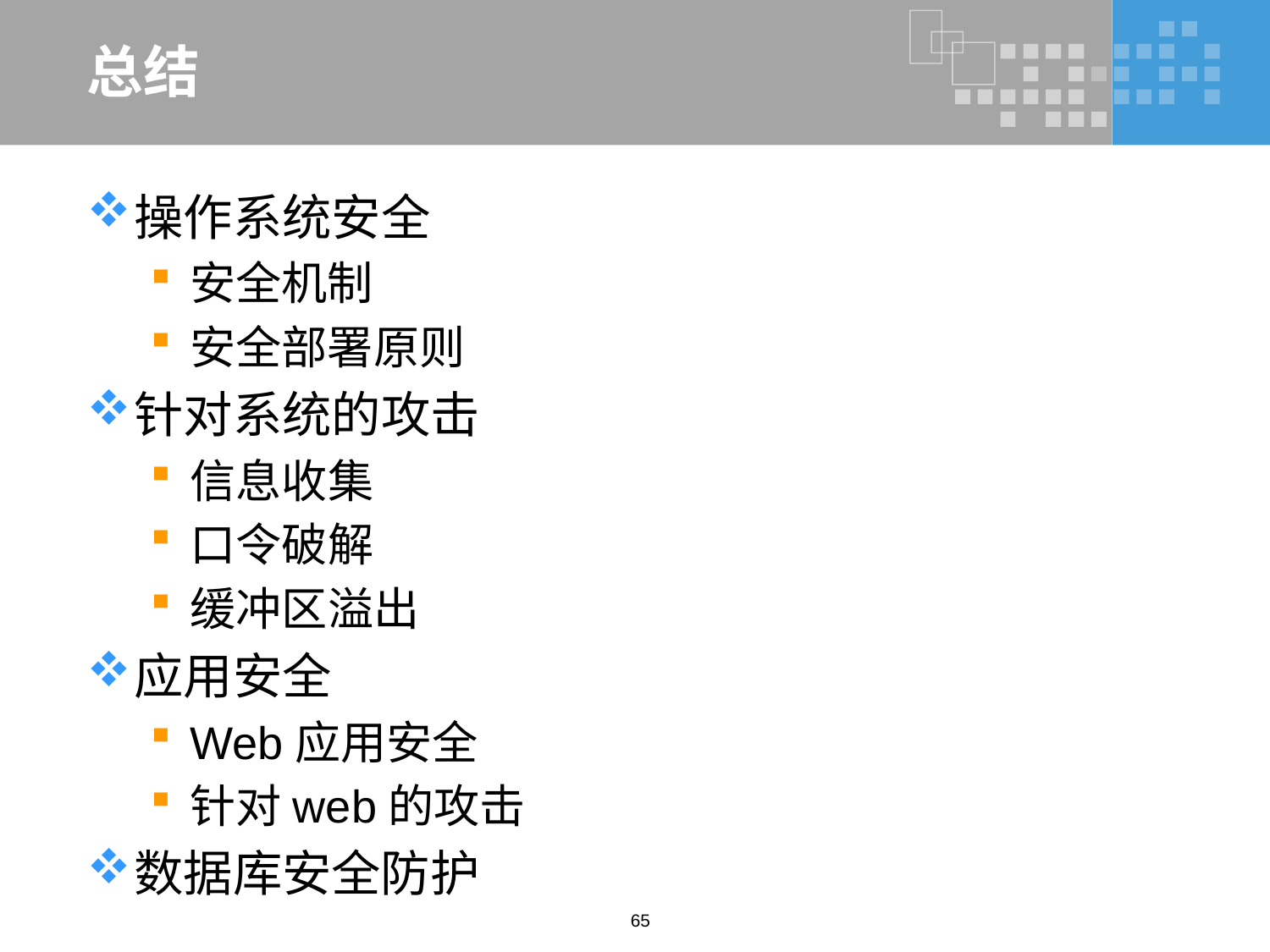

# 总结
操作系统安全
安全机制
安全部署原则
针对系统的攻击
信息收集
口令破解
缓冲区溢出
应用安全
Web应用安全
针对web的攻击
数据库安全防护
65